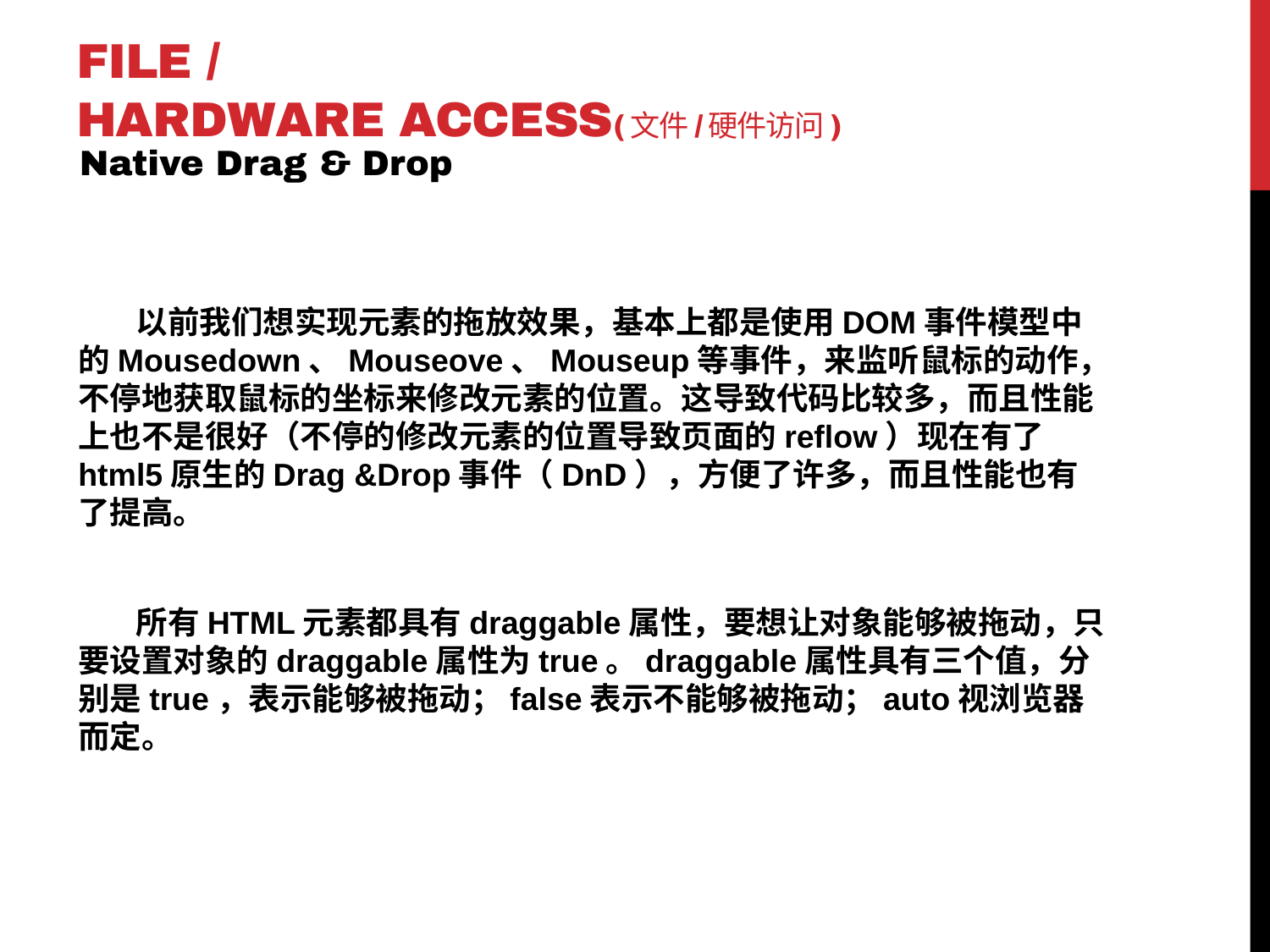

# File / Hardware Access(文件/硬件访问)
Native Drag & Drop

       以前我们想实现元素的拖放效果，基本上都是使用DOM事件模型中的Mousedown、Mouseove、Mouseup等事件，来监听鼠标的动作，不停地获取鼠标的坐标来修改元素的位置。这导致代码比较多，而且性能上也不是很好（不停的修改元素的位置导致页面的reflow）现在有了html5原生的Drag &Drop事件（DnD），方便了许多，而且性能也有了提高。

       所有HTML元素都具有draggable属性，要想让对象能够被拖动，只要设置对象的draggable属性为true。draggable属性具有三个值，分别是true，表示能够被拖动；false表示不能够被拖动；auto视浏览器而定。